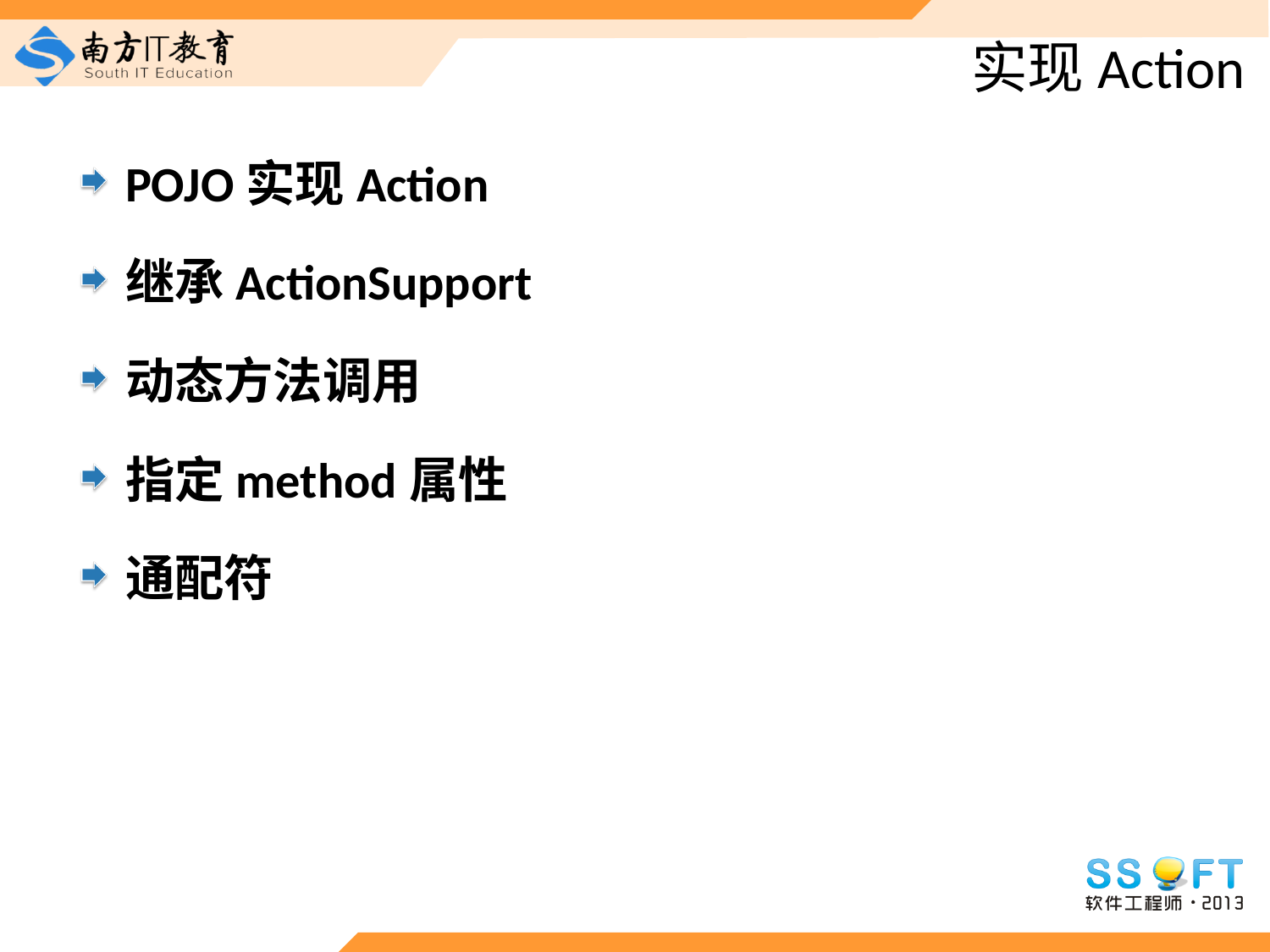

# 实现Action
POJO实现Action
继承ActionSupport
动态方法调用
指定method属性
通配符